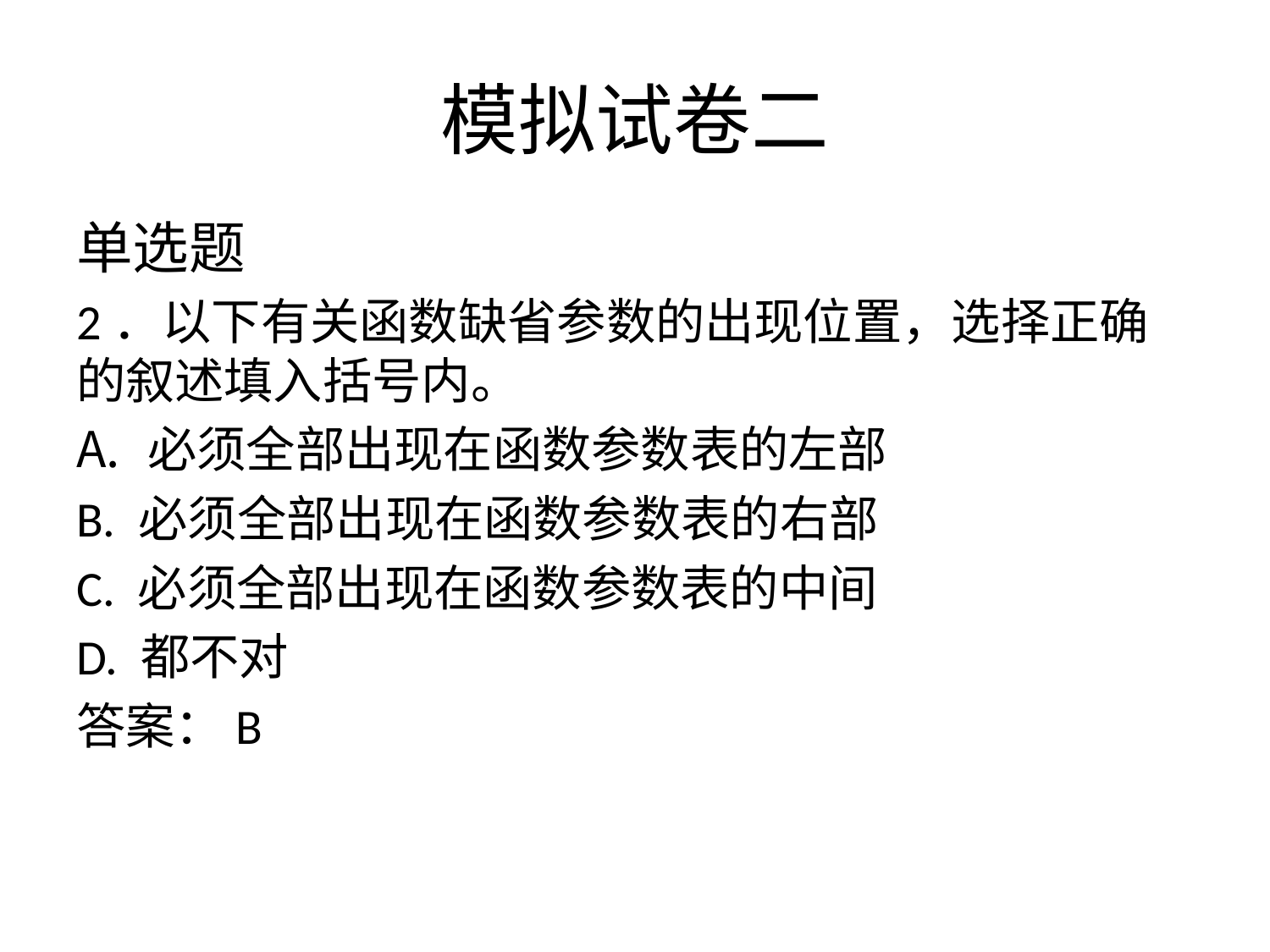

# 模拟试卷二
单选题
2．以下有关函数缺省参数的出现位置，选择正确的叙述填入括号内。
必须全部出现在函数参数表的左部
B. 必须全部出现在函数参数表的右部
C. 必须全部出现在函数参数表的中间
D. 都不对
答案：B